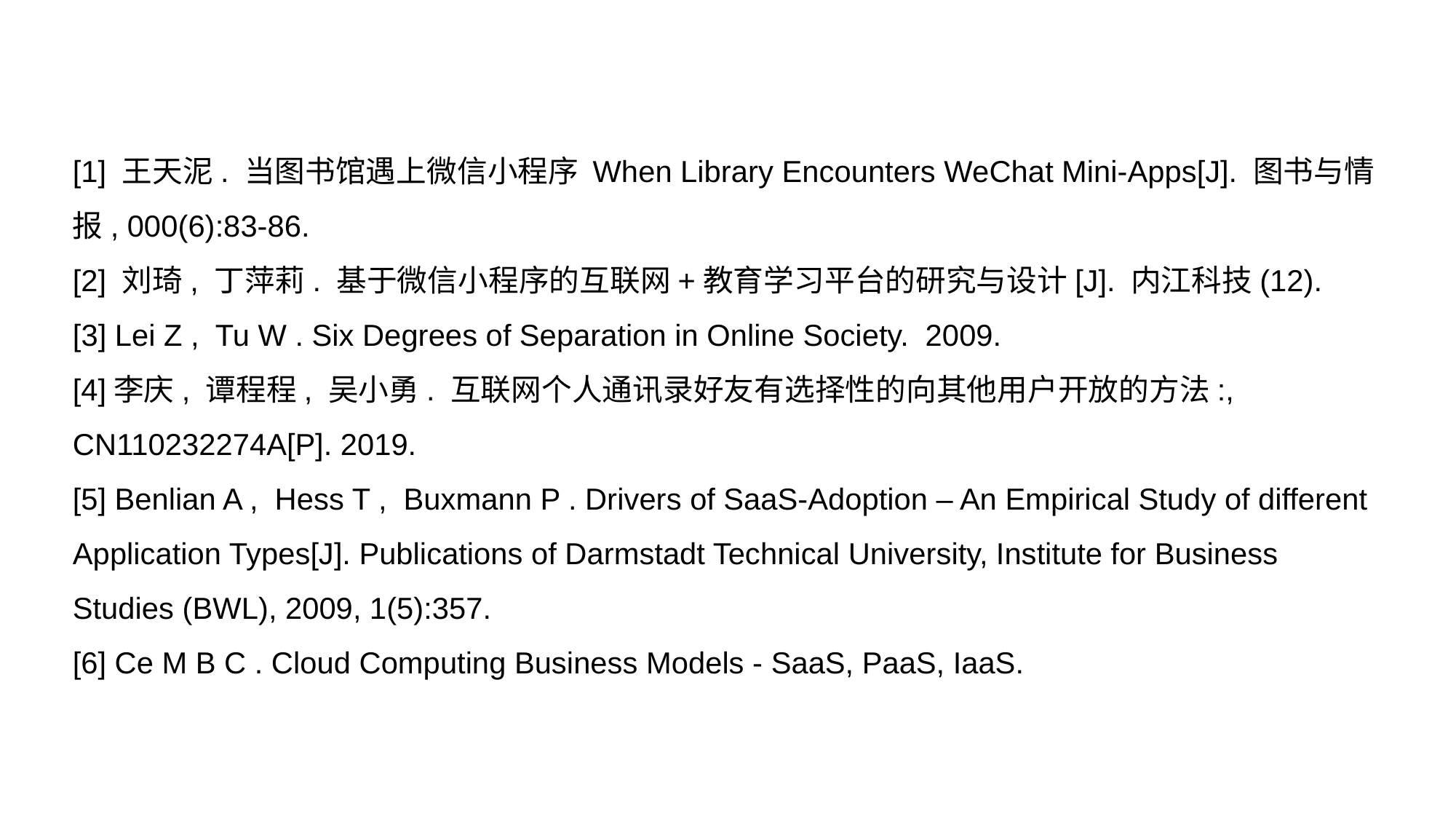

[1] 王天泥. 当图书馆遇上微信小程序 When Library Encounters WeChat Mini-Apps[J]. 图书与情报, 000(6):83-86.
[2] 刘琦, 丁萍莉. 基于微信小程序的互联网+教育学习平台的研究与设计[J]. 内江科技(12).
[3] Lei Z ,  Tu W . Six Degrees of Separation in Online Society.  2009.
[4]李庆, 谭程程, 吴小勇. 互联网个人通讯录好友有选择性的向其他用户开放的方法:, CN110232274A[P]. 2019.
[5] Benlian A ,  Hess T ,  Buxmann P . Drivers of SaaS-Adoption – An Empirical Study of different Application Types[J]. Publications of Darmstadt Technical University, Institute for Business Studies (BWL), 2009, 1(5):357.
[6] Ce M B C . Cloud Computing Business Models - SaaS, PaaS, IaaS.